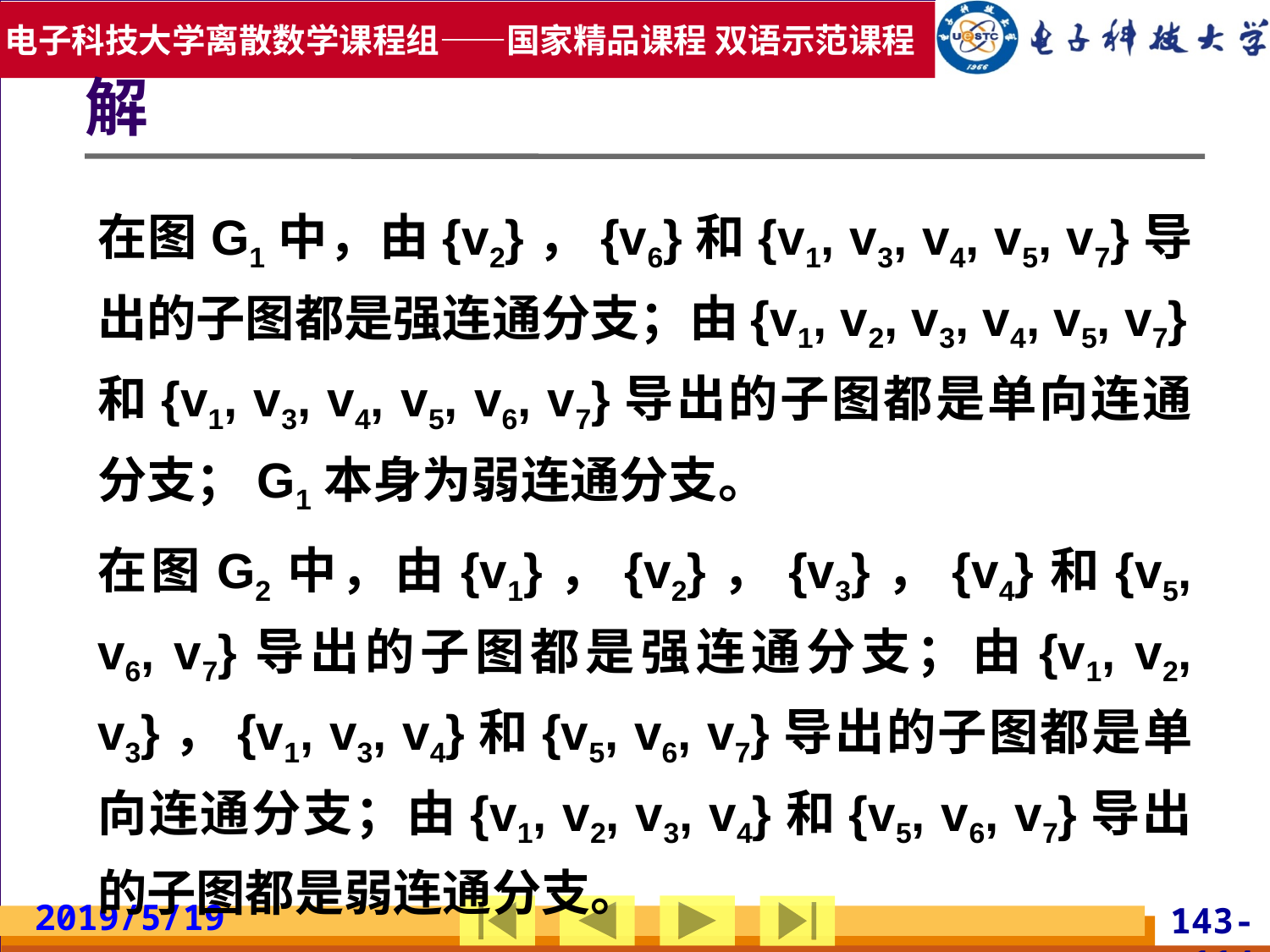

解
在图G1中，由{v2}，{v6}和{v1, v3, v4, v5, v7}导出的子图都是强连通分支；由{v1, v2, v3, v4, v5, v7}和{v1, v3, v4, v5, v6, v7}导出的子图都是单向连通分支；G1本身为弱连通分支。
在图G2中，由{v1}，{v2}，{v3}，{v4}和{v5, v6, v7}导出的子图都是强连通分支；由{v1, v2, v3}，{v1, v3, v4}和{v5, v6, v7}导出的子图都是单向连通分支；由{v1, v2, v3, v4}和{v5, v6, v7}导出的子图都是弱连通分支。
2019/5/19